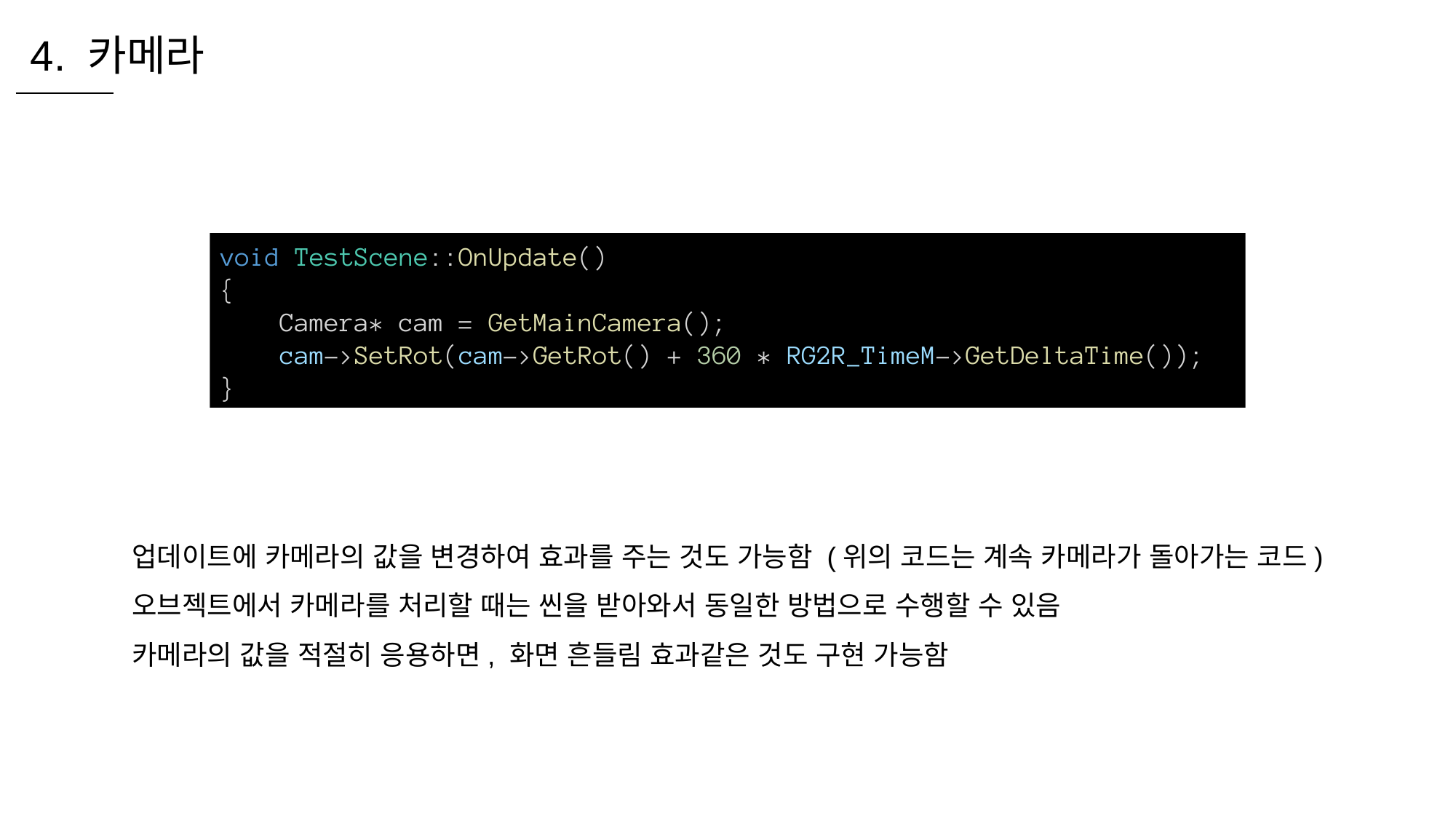

4. 카메라
void TestScene::OnUpdate()
{
    Camera* cam = GetMainCamera();
    cam->SetRot(cam->GetRot() + 360 * RG2R_TimeM->GetDeltaTime());
}
업데이트에 카메라의 값을 변경하여 효과를 주는 것도 가능함 (위의 코드는 계속 카메라가 돌아가는 코드)
오브젝트에서 카메라를 처리할 때는 씬을 받아와서 동일한 방법으로 수행할 수 있음
카메라의 값을 적절히 응용하면, 화면 흔들림 효과같은 것도 구현 가능함